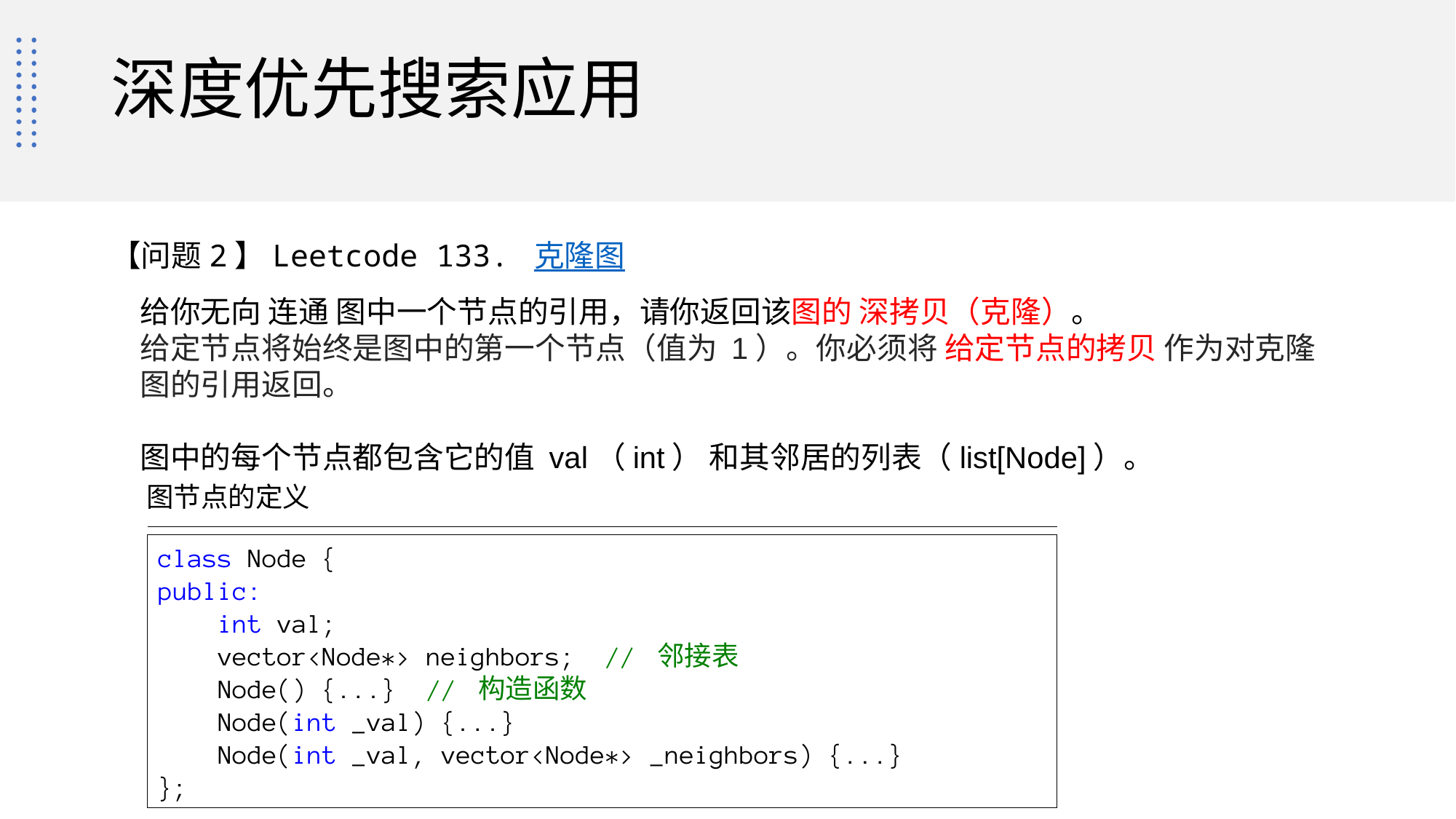

# 深度优先搜索应用
【问题2】Leetcode 133. 克隆图
给你无向 连通 图中一个节点的引用，请你返回该图的 深拷贝（克隆）。
给定节点将始终是图中的第一个节点（值为 1）。你必须将 给定节点的拷贝 作为对克隆图的引用返回。

图中的每个节点都包含它的值 val（int） 和其邻居的列表（list[Node]）。
图节点的定义
class Node {
public:
    int val;
    vector<Node*> neighbors;  // 邻接表
    Node() {...}  // 构造函数
    Node(int _val) {...}
    Node(int _val, vector<Node*> _neighbors) {...}
};